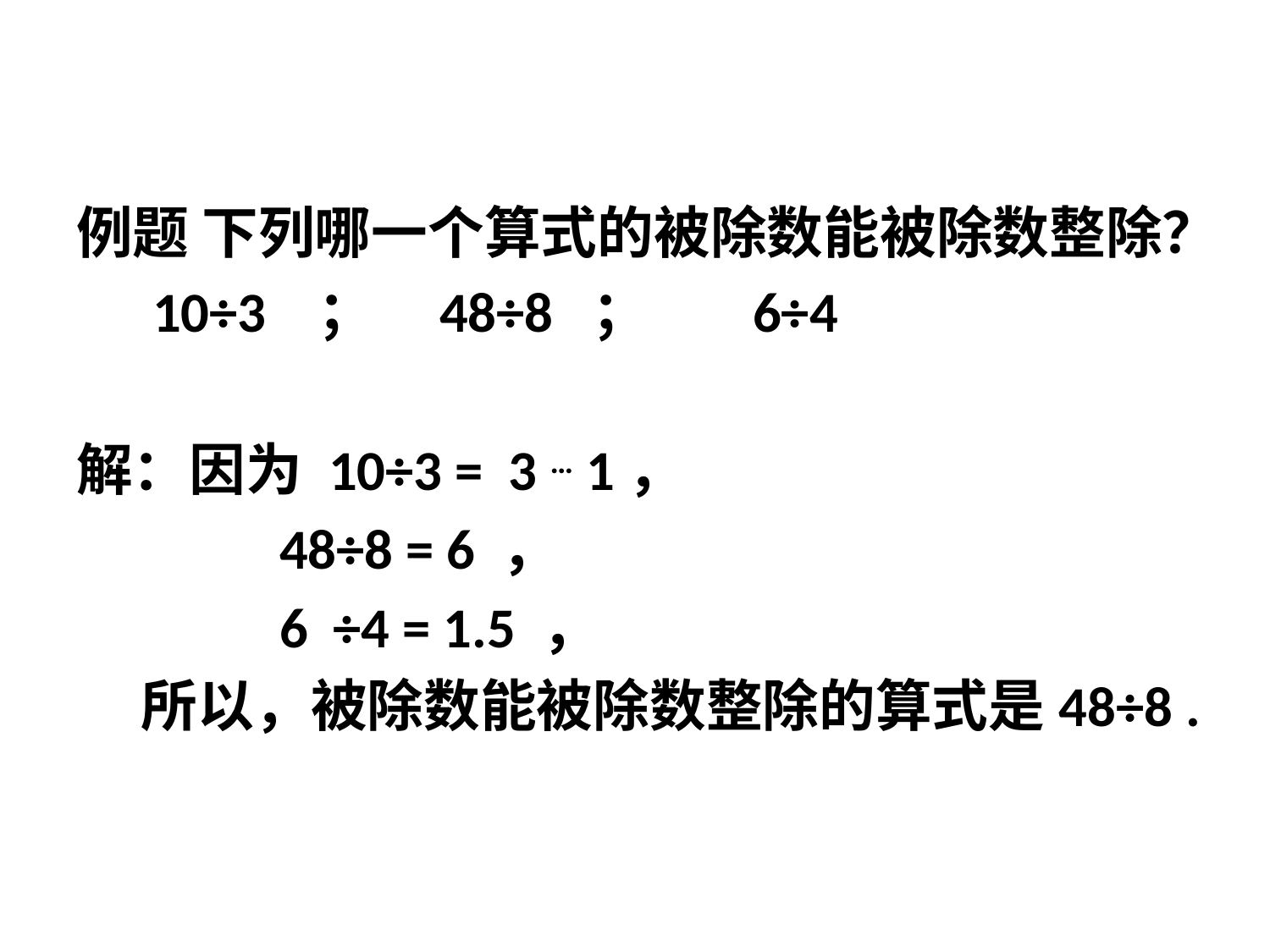

例题 下列哪一个算式的被除数能被除数整除？
      10÷3   ；    48÷8  ；       6÷4

解：因为 10÷3 =  3 … 1，
                48÷8 = 6 ，
                6  ÷4 = 1.5 ，
    所以，被除数能被除数整除的算式是48÷8 .